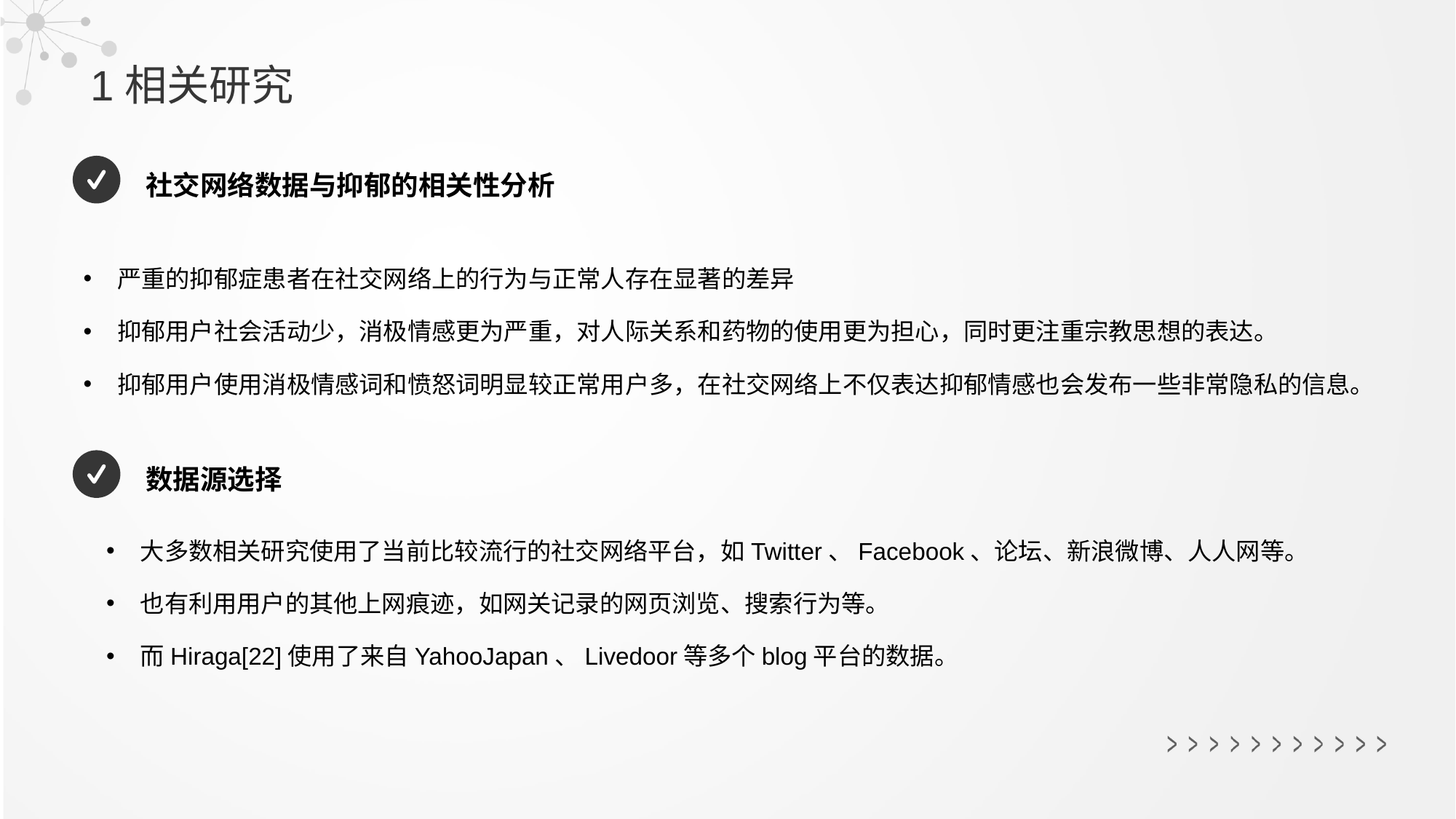

1相关研究
社交网络数据与抑郁的相关性分析

严重的抑郁症患者在社交网络上的行为与正常人存在显著的差异
抑郁用户社会活动少，消极情感更为严重，对人际关系和药物的使用更为担心，同时更注重宗教思想的表达。
抑郁用户使用消极情感词和愤怒词明显较正常用户多，在社交网络上不仅表达抑郁情感也会发布一些非常隐私的信息。
数据源选择

大多数相关研究使用了当前比较流行的社交网络平台，如Twitter、Facebook、论坛、新浪微博、人人网等。
也有利用用户的其他上网痕迹，如网关记录的网页浏览、搜索行为等。
而Hiraga[22]使用了来自YahooJapan、Livedoor等多个blog平台的数据。